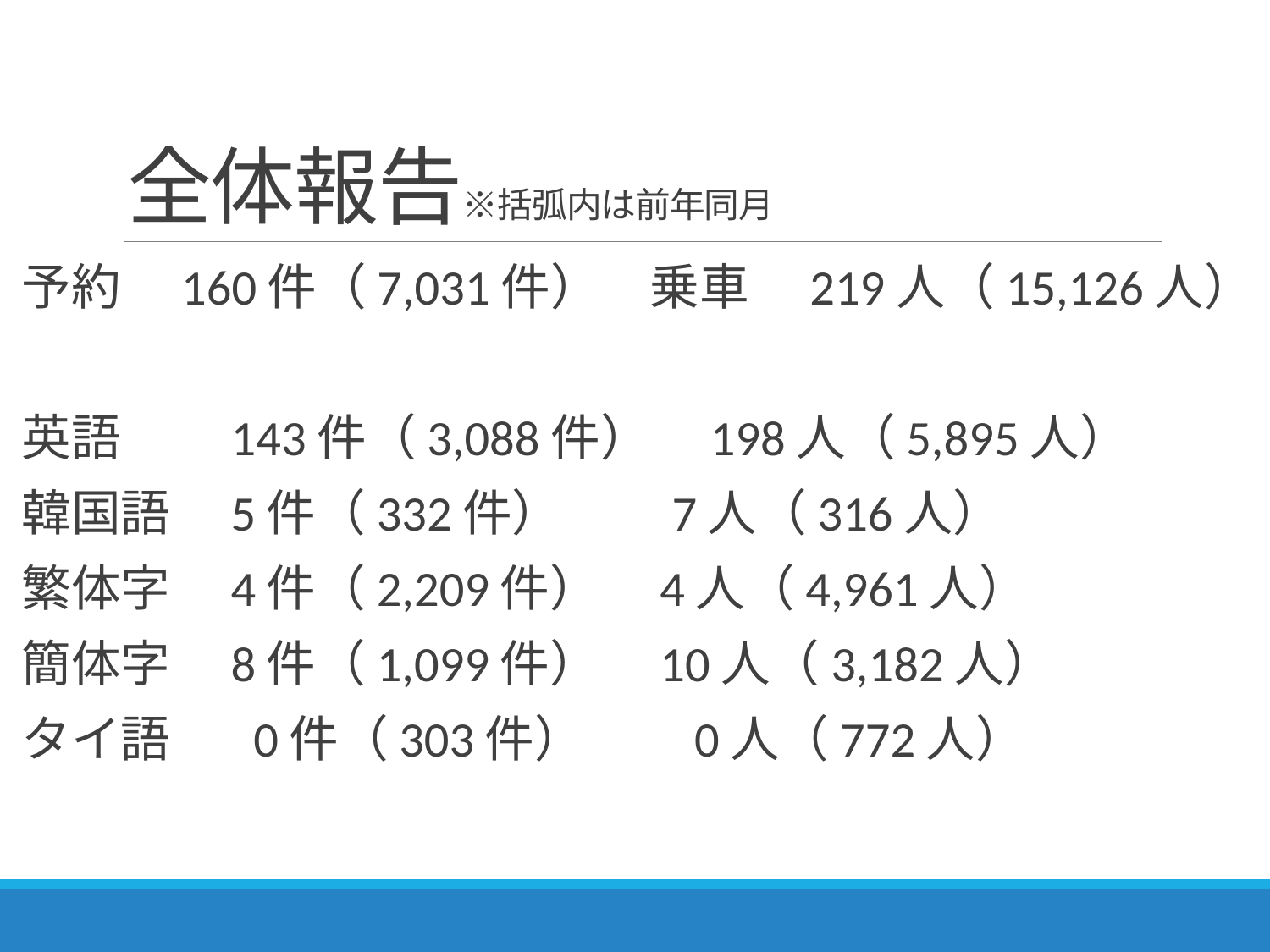

# 全体報告※括弧内は前年同月
予約　160件（7,031件）　乗車　219人（15,126人）

英語　　143件（3,088件）　198人（5,895人）
韓国語　5件（332件）　　7人（316人）
繁体字　4件（2,209件）　4人（4,961人）
簡体字　8件（1,099件）　10人（3,182人）
タイ語　  0件（303件）　　0人（772人）